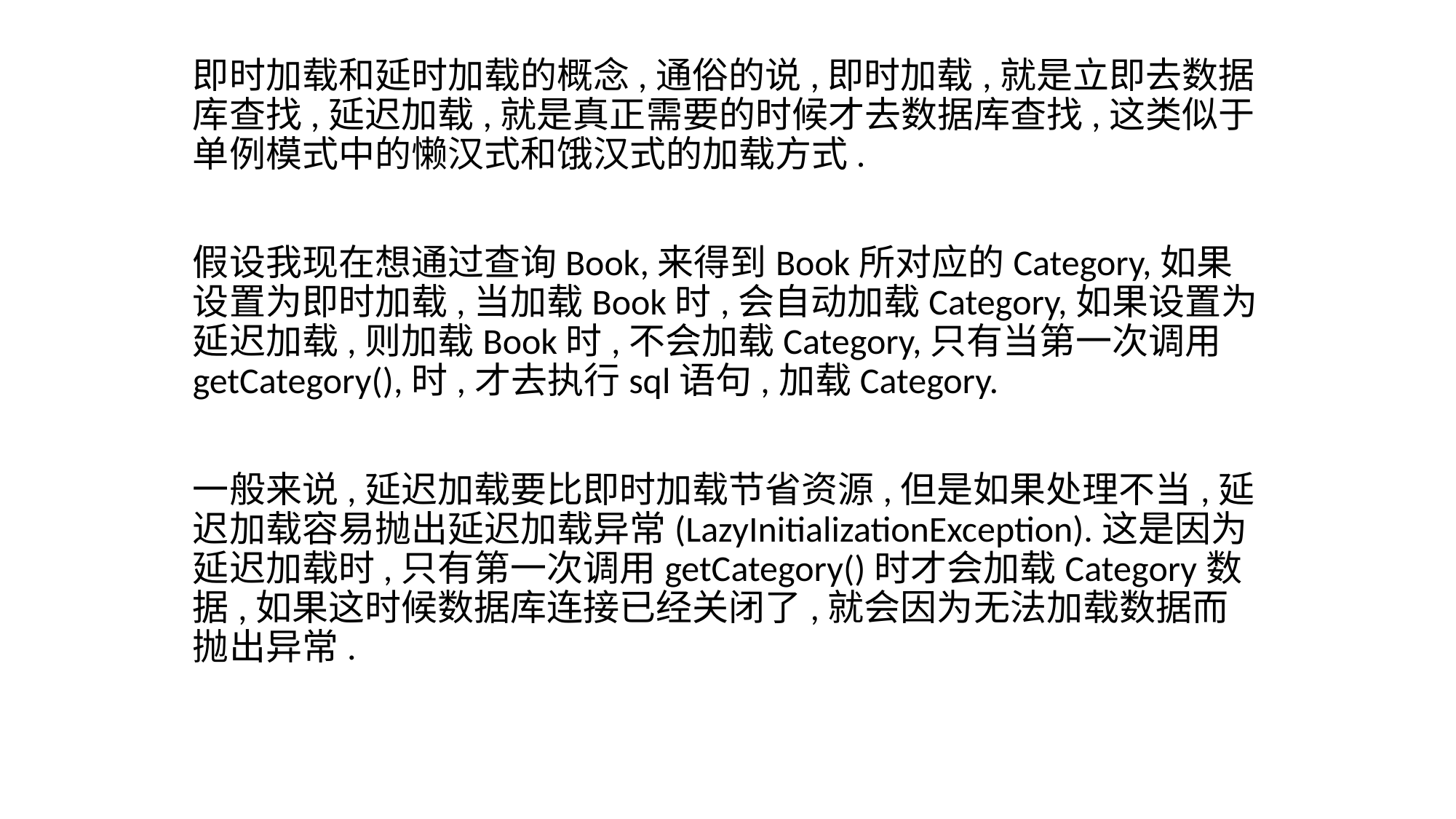

即时加载和延时加载的概念,通俗的说,即时加载,就是立即去数据库查找,延迟加载,就是真正需要的时候才去数据库查找,这类似于单例模式中的懒汉式和饿汉式的加载方式.

假设我现在想通过查询Book,来得到Book所对应的Category,如果设置为即时加载,当加载Book时,会自动加载Category,如果设置为延迟加载,则加载Book时,不会加载Category,只有当第一次调用getCategory(),时,才去执行sql语句,加载Category.

一般来说,延迟加载要比即时加载节省资源,但是如果处理不当,延迟加载容易抛出延迟加载异常(LazyInitializationException).这是因为延迟加载时,只有第一次调用getCategory()时才会加载Category数据,如果这时候数据库连接已经关闭了,就会因为无法加载数据而抛出异常.